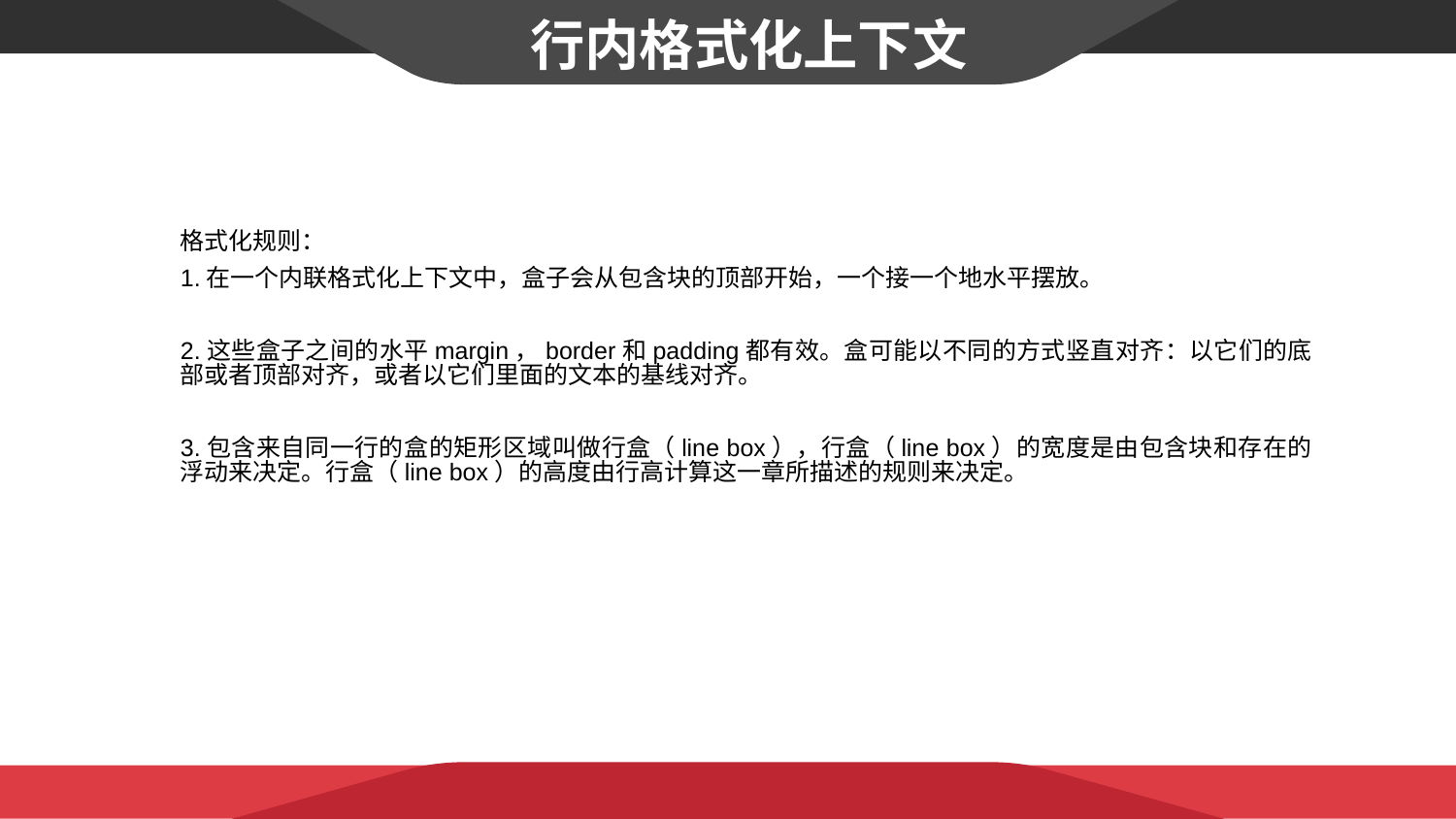

行内格式化上下文
格式化规则：
1.在一个内联格式化上下文中，盒子会从包含块的顶部开始，一个接一个地水平摆放。

2.这些盒子之间的水平margin，border和padding都有效。盒可能以不同的方式竖直对齐：以它们的底部或者顶部对齐，或者以它们里面的文本的基线对齐。

3.包含来自同一行的盒的矩形区域叫做行盒（line box），行盒（line box）的宽度是由包含块和存在的浮动来决定。行盒（line box）的高度由行高计算这一章所描述的规则来决定。